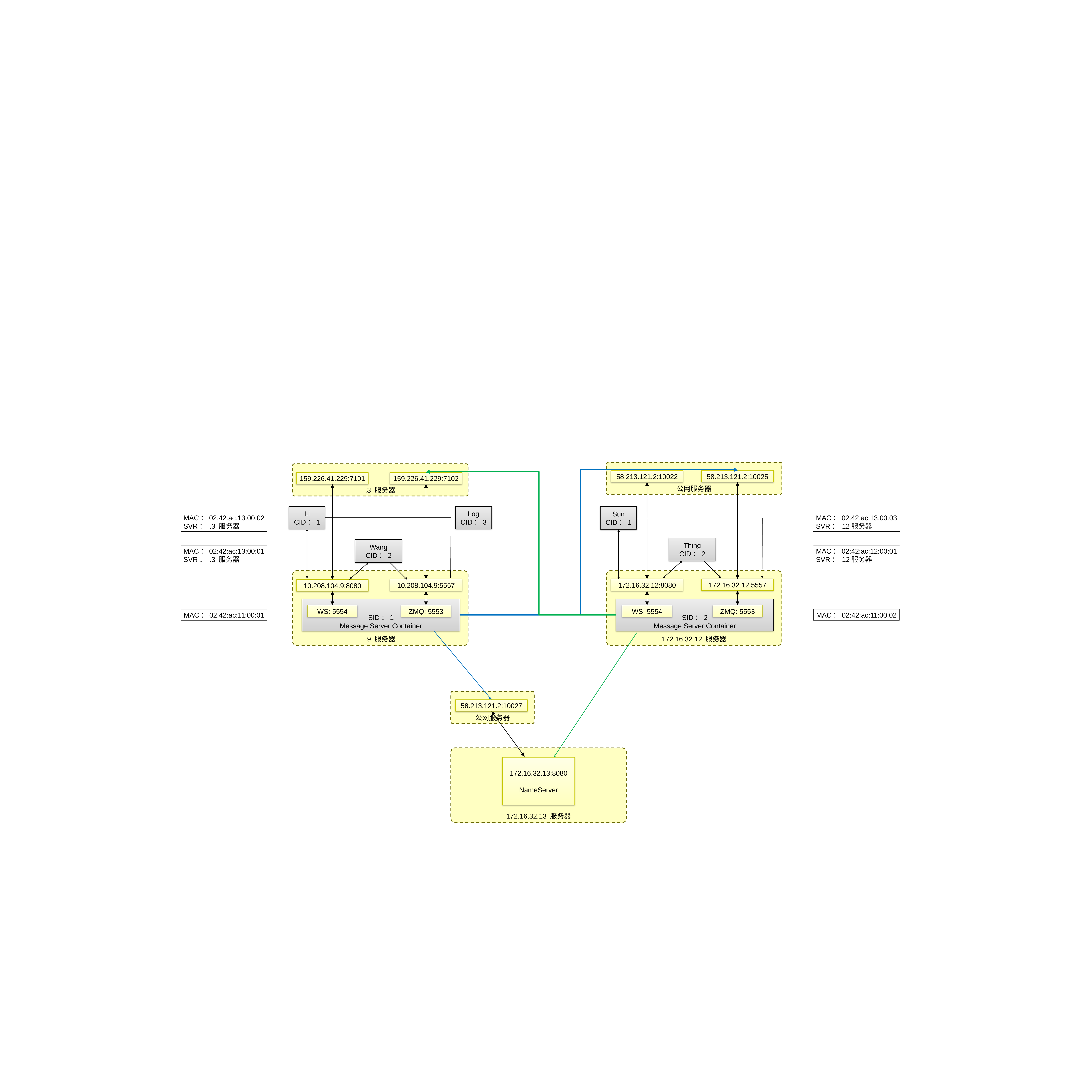

公网服务器
.3 服务器
58.213.121.2:10022
58.213.121.2:10025
159.226.41.229:7101
159.226.41.229:7102
Li
CID：1
Log
CID：3
Sun
CID：1
MAC：02:42:ac:13:00:02
SVR： .3 服务器
MAC：02:42:ac:13:00:03
SVR： 12服务器

Thing
CID：2
Wang
CID：2
MAC：02:42:ac:13:00:01
SVR： .3 服务器
MAC：02:42:ac:12:00:01
SVR： 12服务器
.9 服务器
172.16.32.12 服务器
172.16.32.12:5557
172.16.32.12:8080
10.208.104.9:5557
10.208.104.9:8080
SID：1
Message Server Container
SID：2
Message Server Container
WS: 5554
ZMQ: 5553
WS: 5554
ZMQ: 5553
MAC：02:42:ac:11:00:01
MAC：02:42:ac:11:00:02
公网服务器
58.213.121.2:10027
172.16.32.13 服务器
172.16.32.13:8080

NameServer